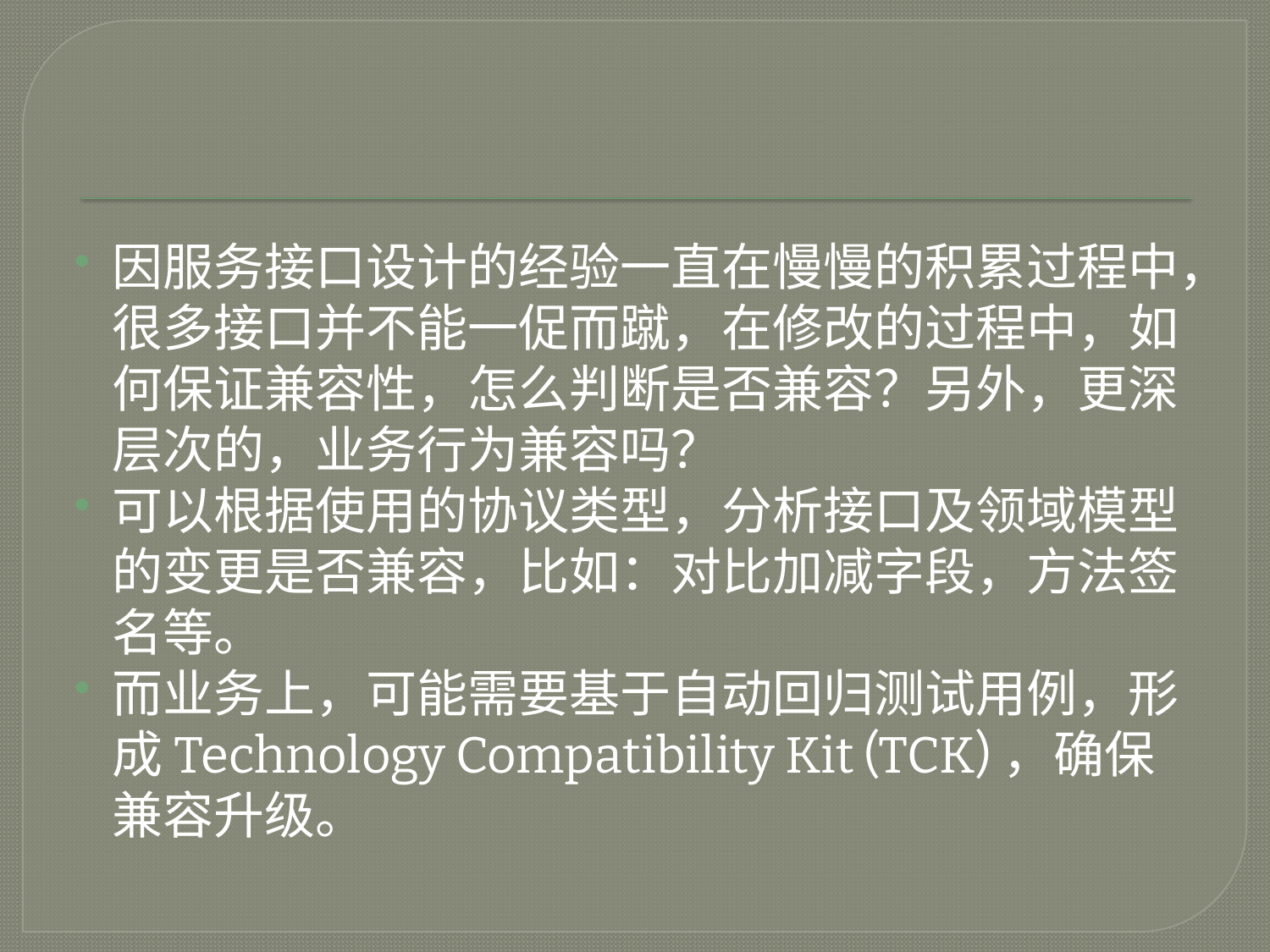

#
因服务接口设计的经验一直在慢慢的积累过程中，很多接口并不能一促而蹴，在修改的过程中，如何保证兼容性，怎么判断是否兼容？另外，更深层次的，业务行为兼容吗？
可以根据使用的协议类型，分析接口及领域模型的变更是否兼容，比如：对比加减字段，方法签名等。
而业务上，可能需要基于自动回归测试用例，形成Technology Compatibility Kit (TCK)，确保兼容升级。